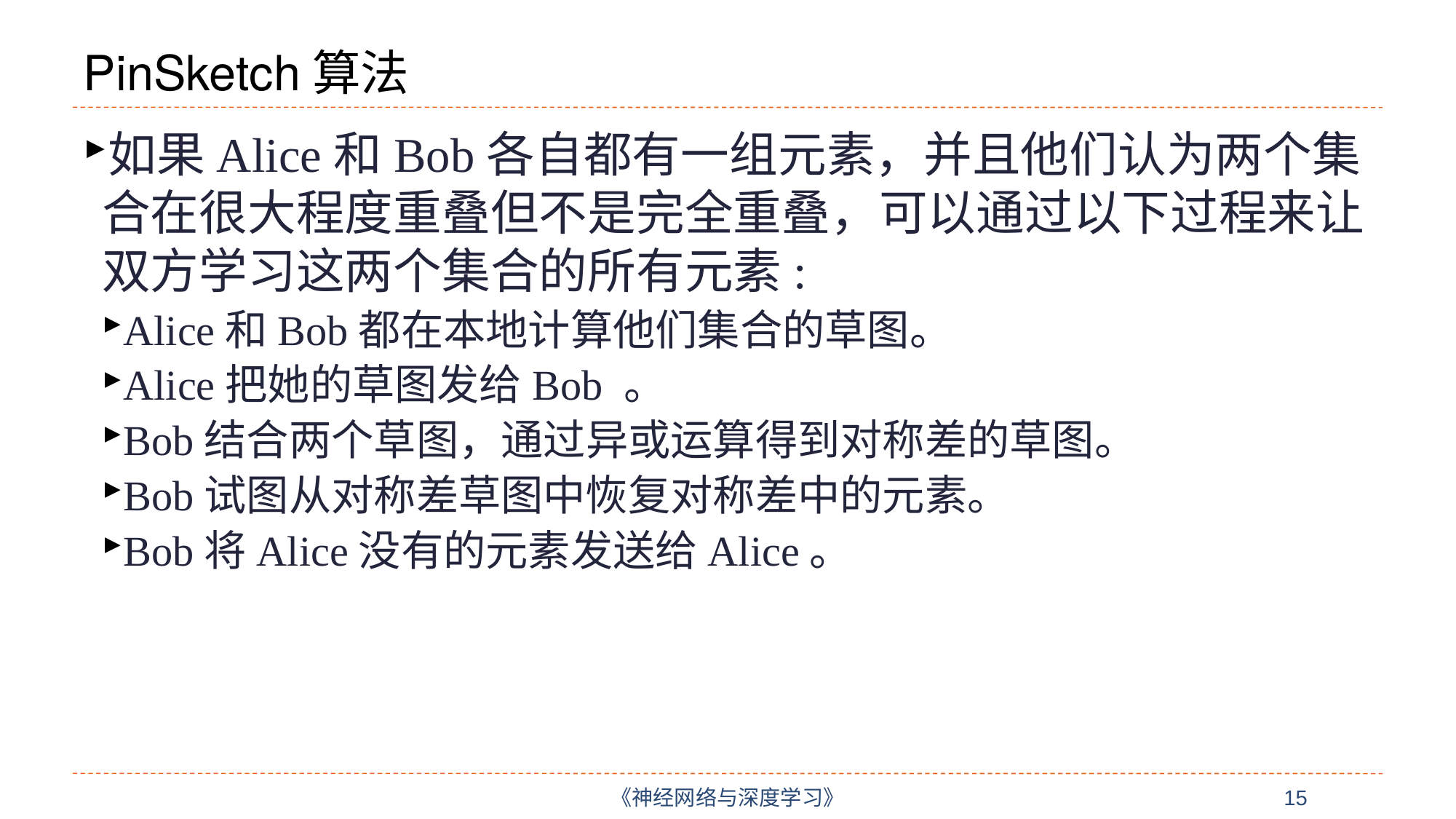

# PinSketch算法
如果Alice和Bob各自都有一组元素，并且他们认为两个集合在很大程度重叠但不是完全重叠，可以通过以下过程来让双方学习这两个集合的所有元素:
Alice和Bob都在本地计算他们集合的草图。
Alice把她的草图发给Bob 。
Bob结合两个草图，通过异或运算得到对称差的草图。
Bob试图从对称差草图中恢复对称差中的元素。
Bob将Alice没有的元素发送给Alice。